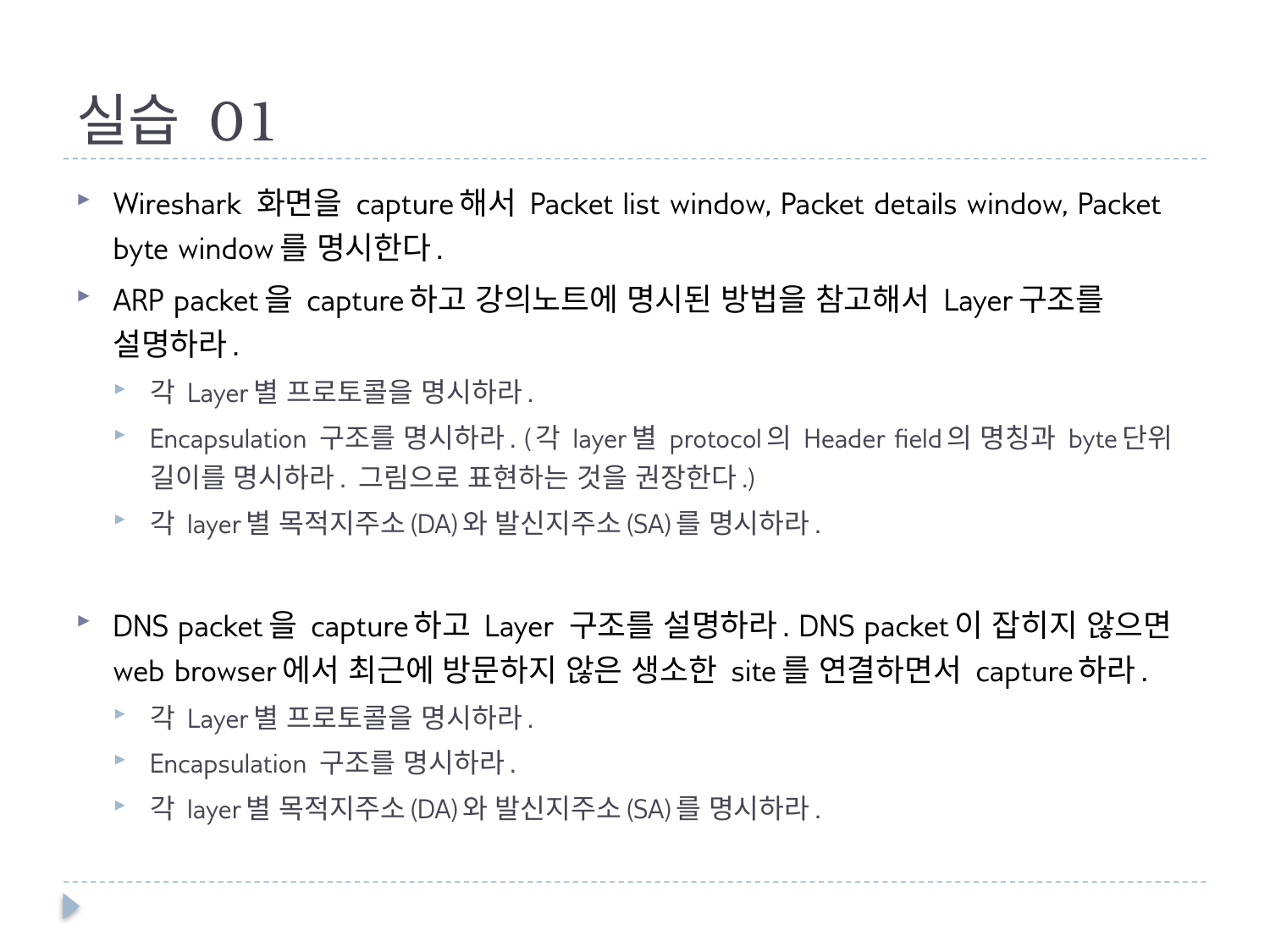

# 실습 01
Wireshark 화면을 capture해서 Packet list window, Packet details window, Packet byte window를 명시한다.
ARP packet을 capture하고 강의노트에 명시된 방법을 참고해서 Layer구조를 설명하라.
각 Layer별 프로토콜을 명시하라.
Encapsulation 구조를 명시하라. (각 layer별 protocol의 Header field의 명칭과 byte단위 길이를 명시하라. 그림으로 표현하는 것을 권장한다.)
각 layer별 목적지주소(DA)와 발신지주소(SA)를 명시하라.

DNS packet을 capture하고 Layer 구조를 설명하라. DNS packet이 잡히지 않으면 web browser에서 최근에 방문하지 않은 생소한 site를 연결하면서 capture하라.
각 Layer별 프로토콜을 명시하라.
Encapsulation 구조를 명시하라.
각 layer별 목적지주소(DA)와 발신지주소(SA)를 명시하라.